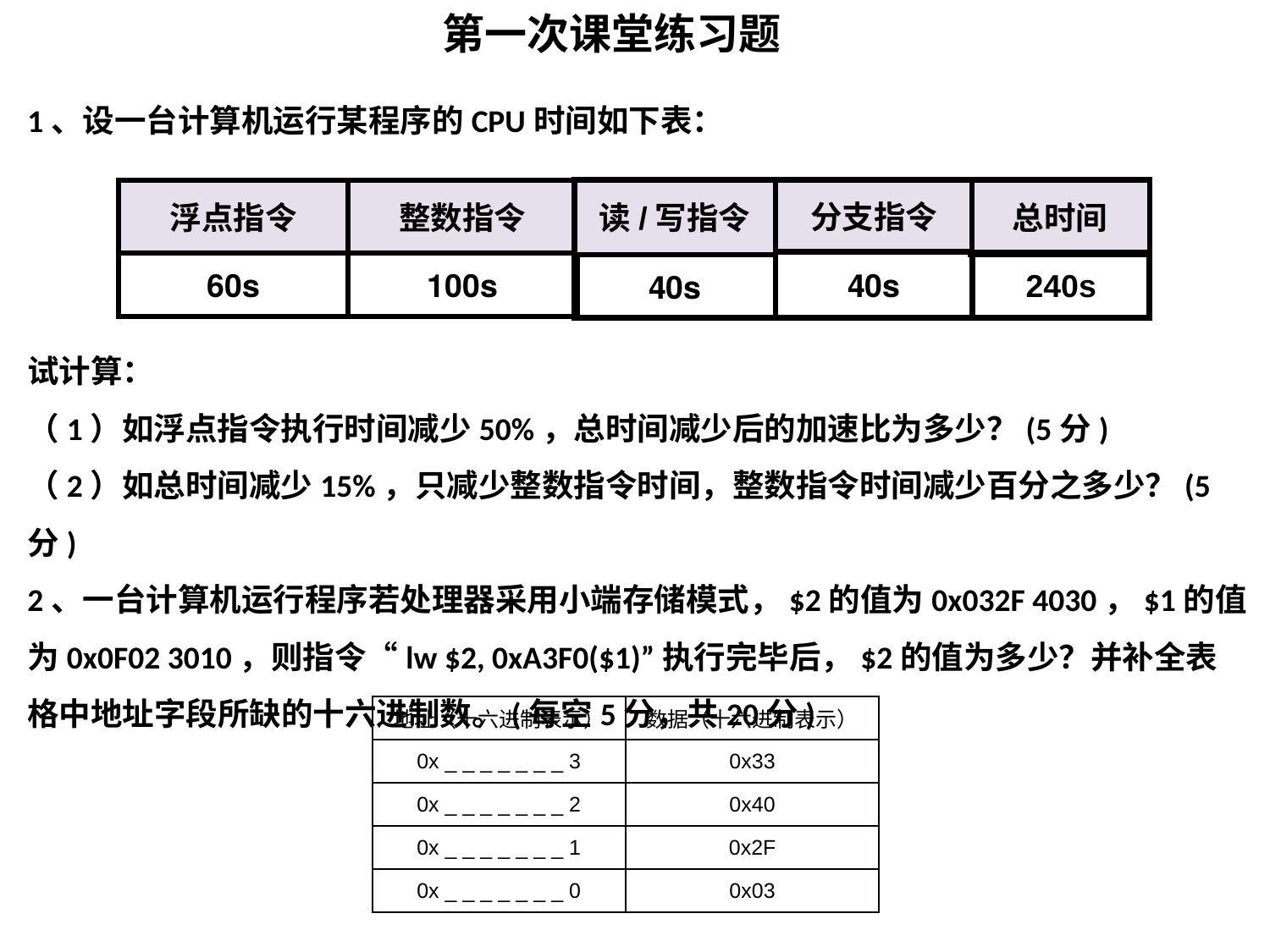

第一次课堂练习题
1、设一台计算机运行某程序的CPU时间如下表：
分支指令
总时间
读/写指令
整数指令
浮点指令
40s
240s
60s
100s
40s
试计算：
（1）如浮点指令执行时间减少50%，总时间减少后的加速比为多少？(5分)
（2）如总时间减少15%，只减少整数指令时间，整数指令时间减少百分之多少？(5分)
2、一台计算机运行程序若处理器采用小端存储模式，$2的值为0x032F 4030，$1的值为0x0F02 3010，则指令“lw $2, 0xA3F0($1)”执行完毕后，$2的值为多少？并补全表格中地址字段所缺的十六进制数。(每空5分，共20分)

| 地址（十六进制表示） | 数据（十六进制表示） |
| --- | --- |
| 0x \_ \_ \_ \_ \_ \_ \_ 3 | 0x33 |
| 0x \_ \_ \_ \_ \_ \_ \_ 2 | 0x40 |
| 0x \_ \_ \_ \_ \_ \_ \_ 1 | 0x2F |
| 0x \_ \_ \_ \_ \_ \_ \_ 0 | 0x03 |